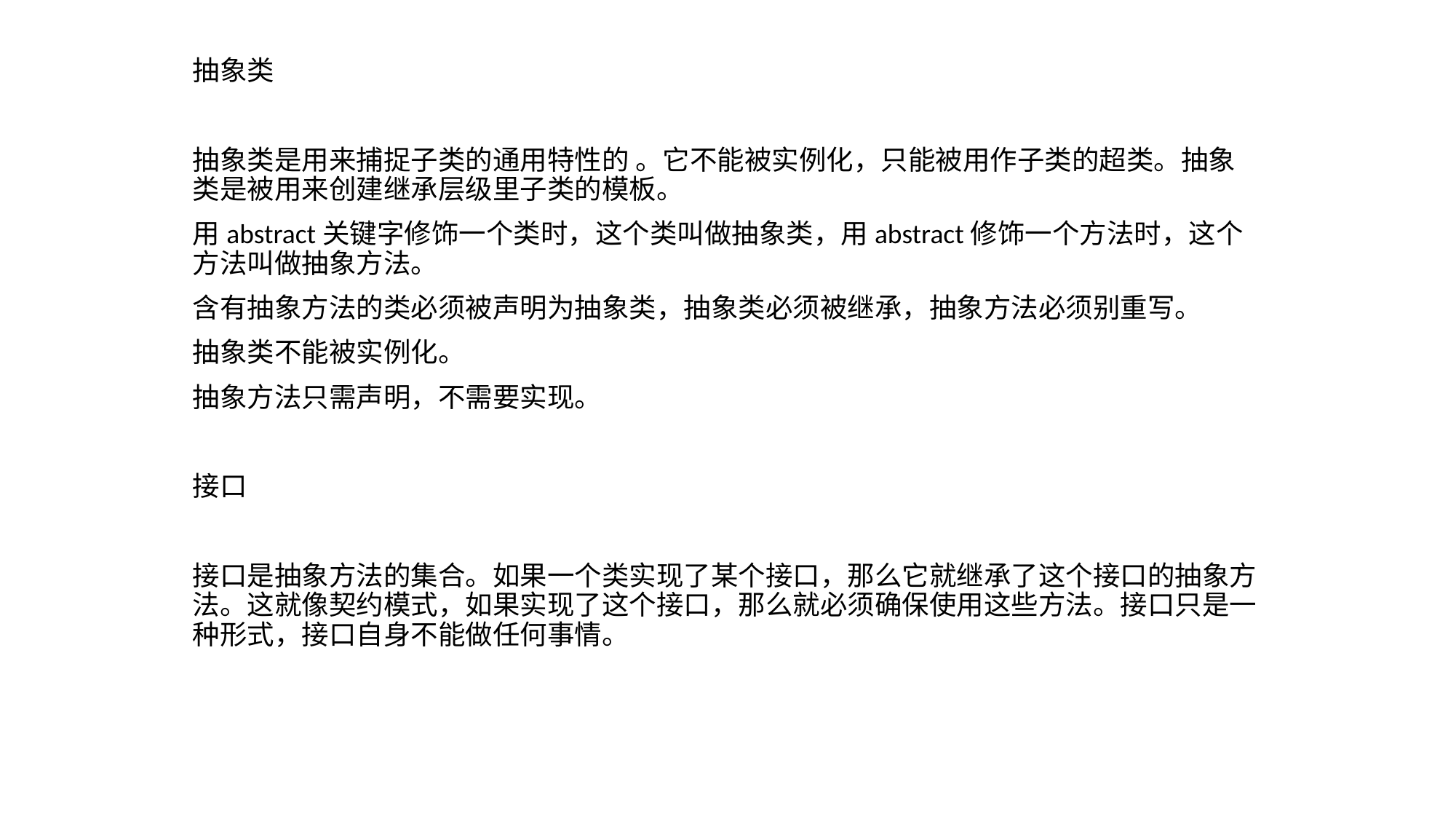

抽象类

抽象类是用来捕捉子类的通用特性的 。它不能被实例化，只能被用作子类的超类。抽象类是被用来创建继承层级里子类的模板。
用abstract关键字修饰一个类时，这个类叫做抽象类，用abstract修饰一个方法时，这个方法叫做抽象方法。
含有抽象方法的类必须被声明为抽象类，抽象类必须被继承，抽象方法必须别重写。
抽象类不能被实例化。
抽象方法只需声明，不需要实现。

接口

接口是抽象方法的集合。如果一个类实现了某个接口，那么它就继承了这个接口的抽象方法。这就像契约模式，如果实现了这个接口，那么就必须确保使用这些方法。接口只是一种形式，接口自身不能做任何事情。